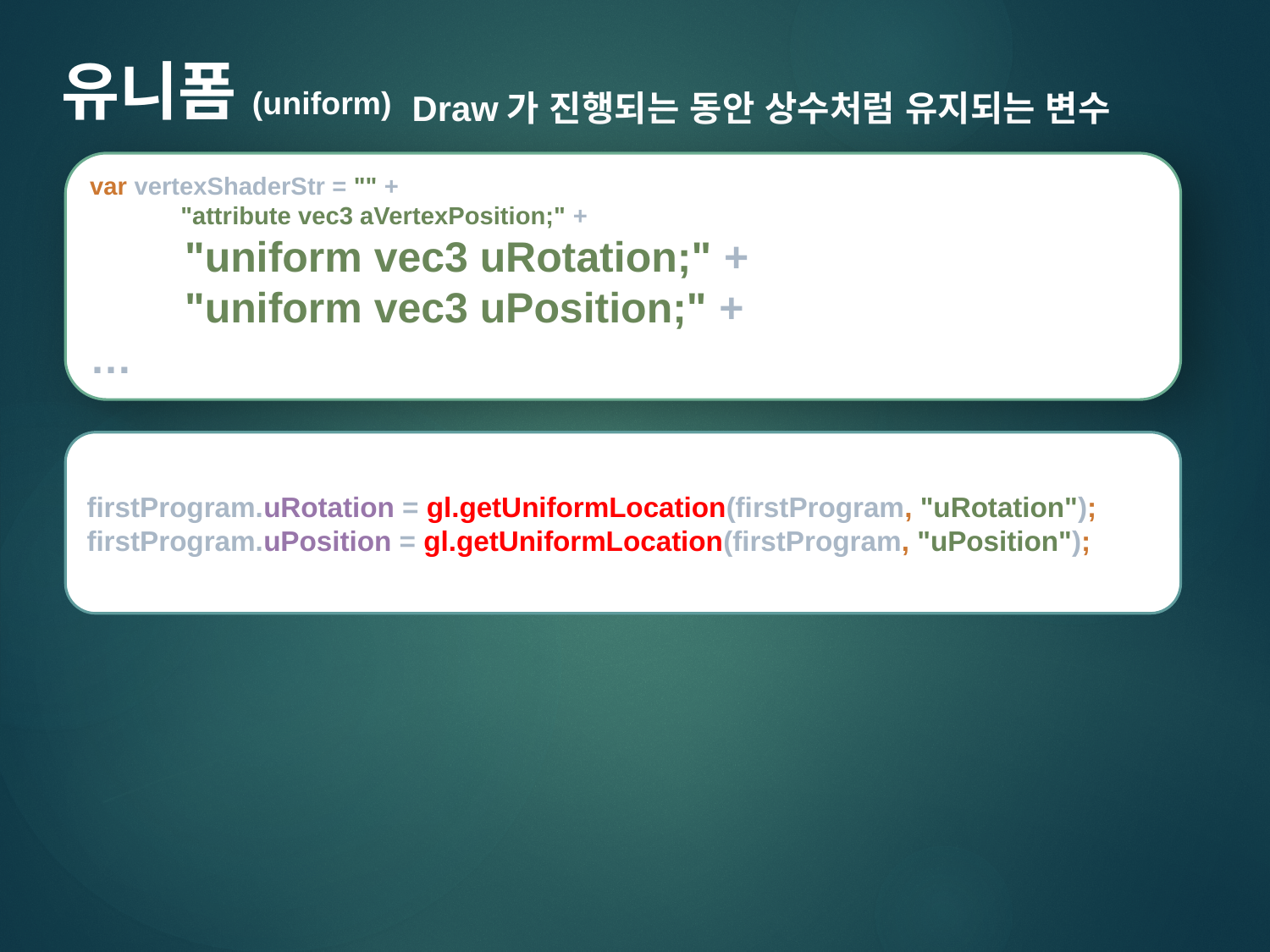

유니폼(uniform)
Draw가 진행되는 동안 상수처럼 유지되는 변수
var vertexShaderStr = "" +
             "attribute vec3 aVertexPosition;" +
        "uniform vec3 uRotation;" +
        "uniform vec3 uPosition;" +
…
firstProgram.uRotation = gl.getUniformLocation(firstProgram, "uRotation");
firstProgram.uPosition = gl.getUniformLocation(firstProgram, "uPosition");